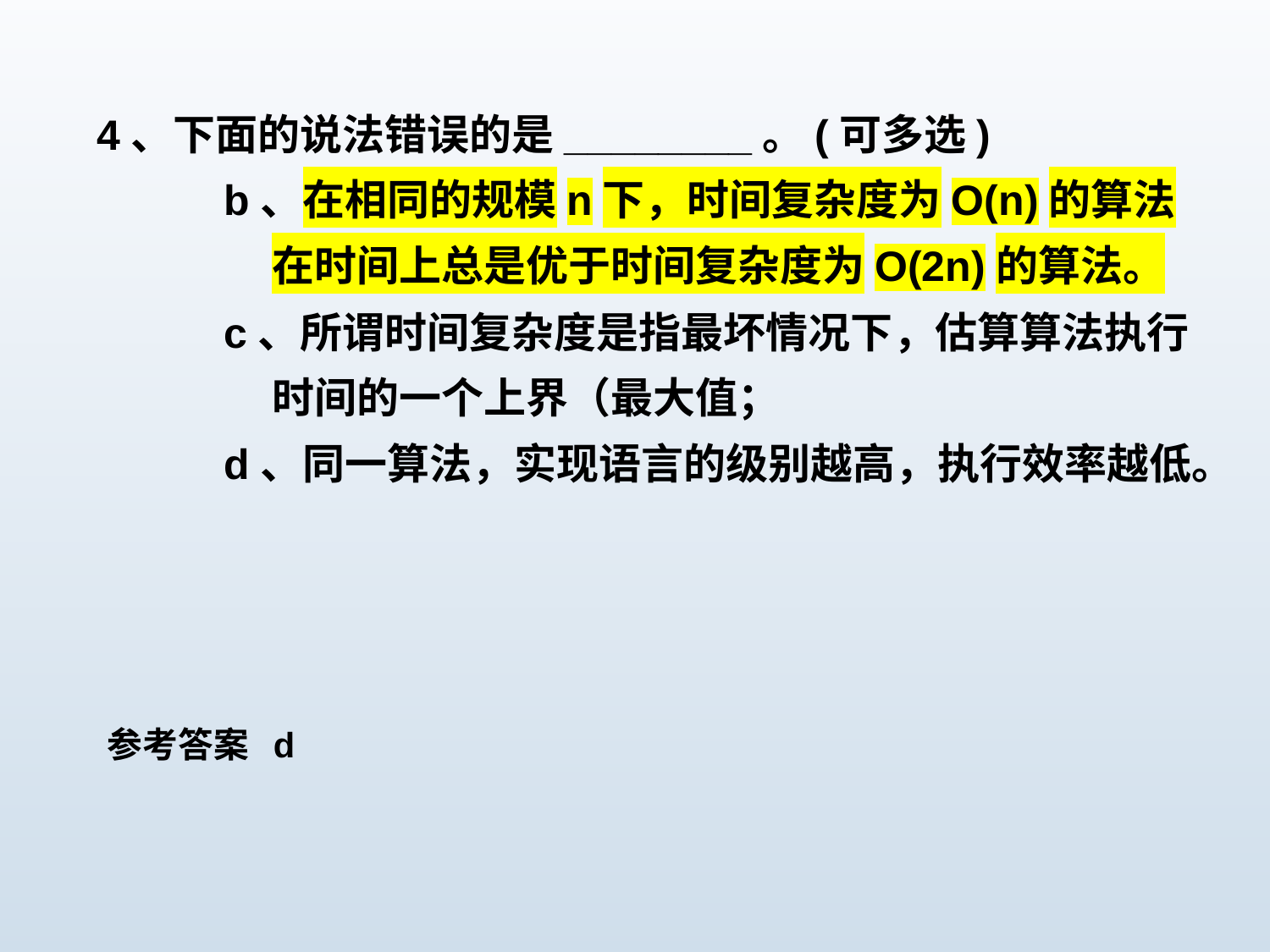

4、下面的说法错误的是________。(可多选)
b、在相同的规模n下，时间复杂度为O(n)的算法在时间上总是优于时间复杂度为O(2n)的算法。
c、所谓时间复杂度是指最坏情况下，估算算法执行时间的一个上界（最大值；
d、同一算法，实现语言的级别越高，执行效率越低。
参考答案  d